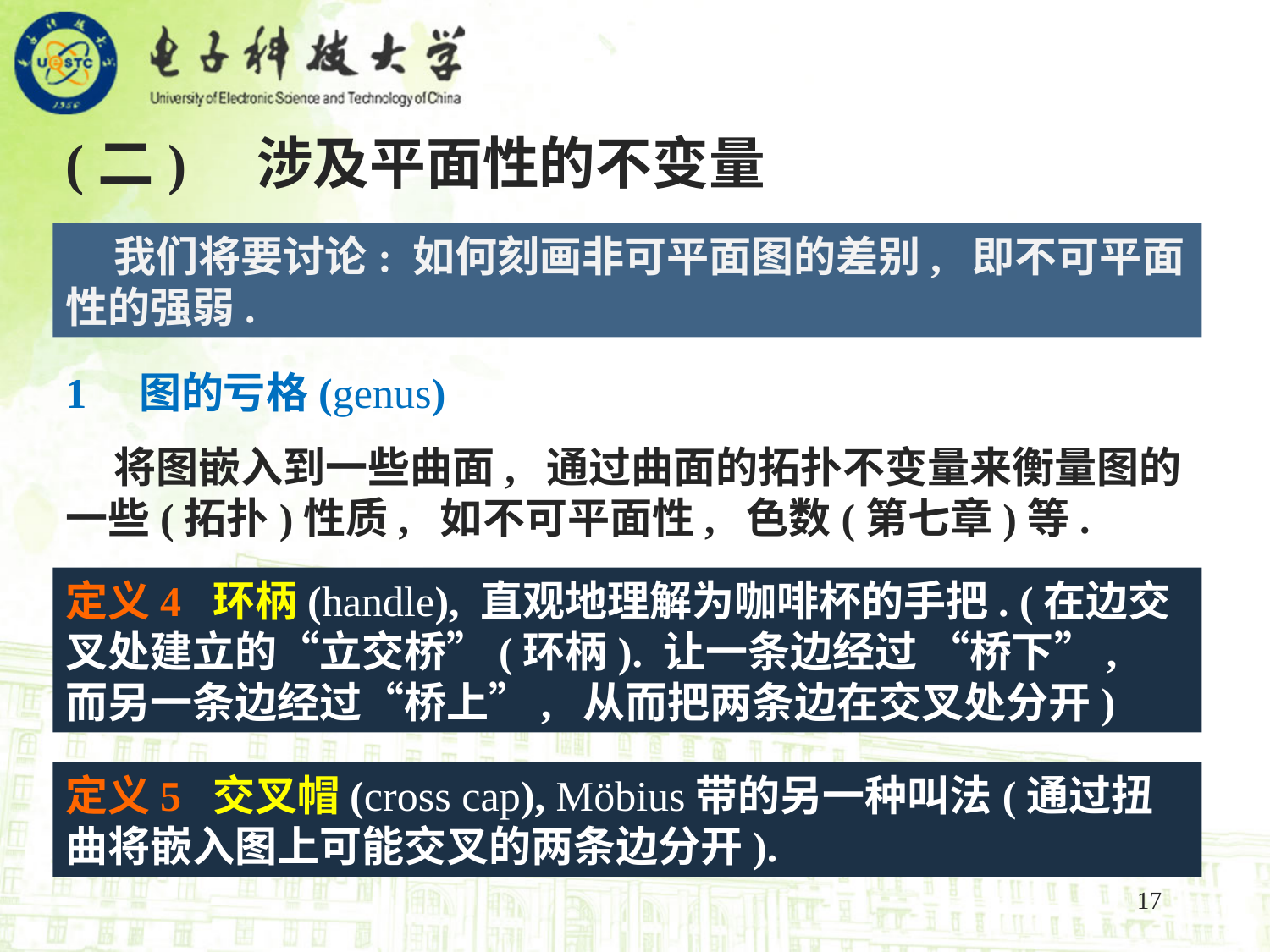

(二)    涉及平面性的不变量
    我们将要讨论: 如何刻画非可平面图的差别,  即不可平面性的强弱.
1    图的亏格(genus)
    将图嵌入到一些曲面,  通过曲面的拓扑不变量来衡量图的一些(拓扑)性质,  如不可平面性,  色数(第七章)等.
定义4  环柄(handle), 直观地理解为咖啡杯的手把. (在边交叉处建立的“立交桥”(环柄). 让一条边经过 “桥下”,  而另一条边经过“桥上”,  从而把两条边在交叉处分开)
定义5  交叉帽(cross cap), Mӧbius带的另一种叫法(通过扭曲将嵌入图上可能交叉的两条边分开).
17